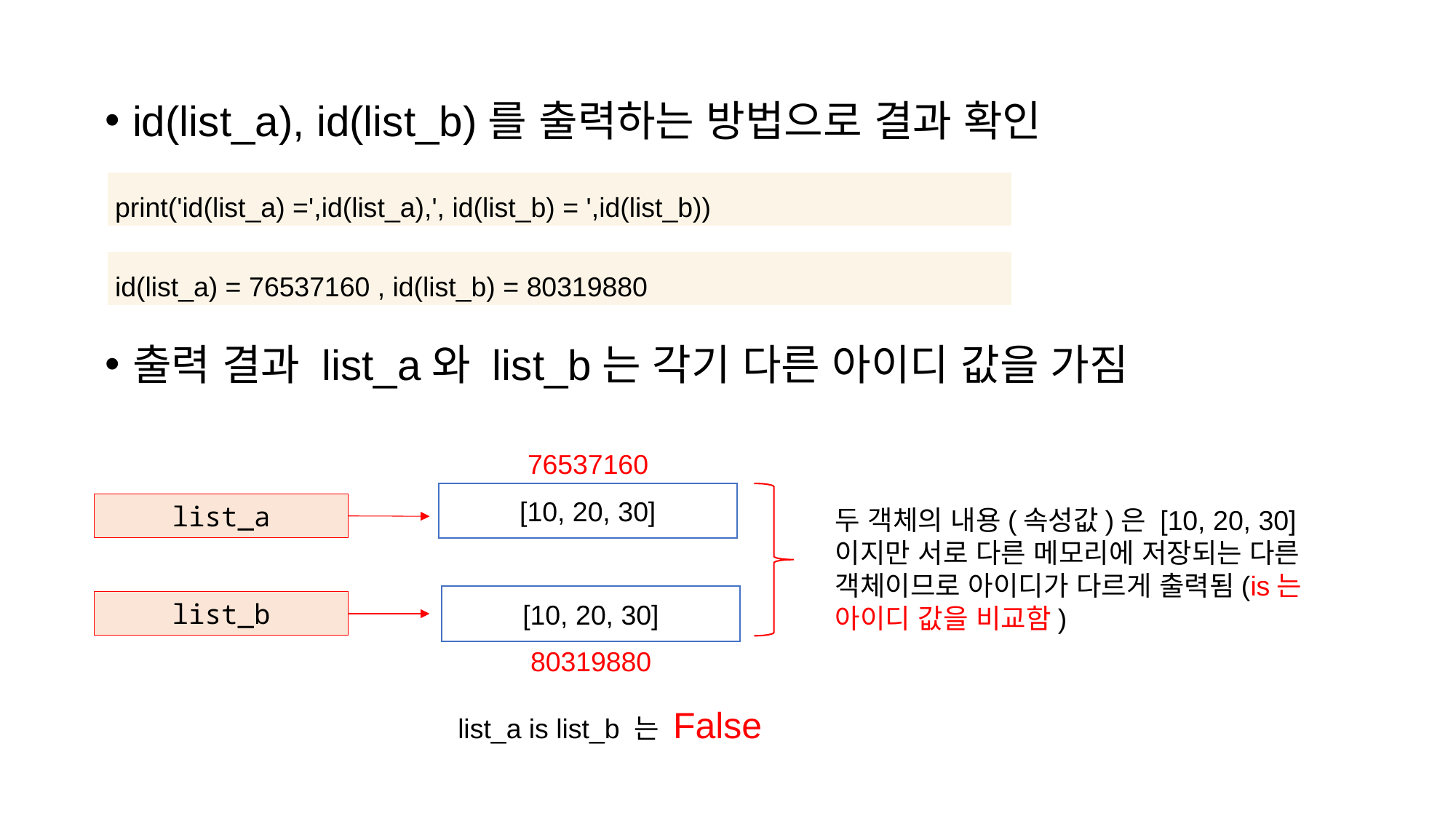

id(list_a), id(list_b)를 출력하는 방법으로 결과 확인

출력 결과 list_a와 list_b는 각기 다른 아이디 값을 가짐

| print('id(list\_a) =',id(list\_a),', id(list\_b) = ',id(list\_b)) |
| --- |
| id(list\_a) = 76537160 , id(list\_b) = 80319880 |
| --- |
76537160
[10, 20, 30]

list_a
두 객체의 내용(속성값)은 [10, 20, 30]이지만 서로 다른 메모리에 저장되는 다른 객체이므로 아이디가 다르게 출력됨(is는 아이디 값을 비교함)
[10, 20, 30]
list_b
80319880
list_a is list_b 는 False